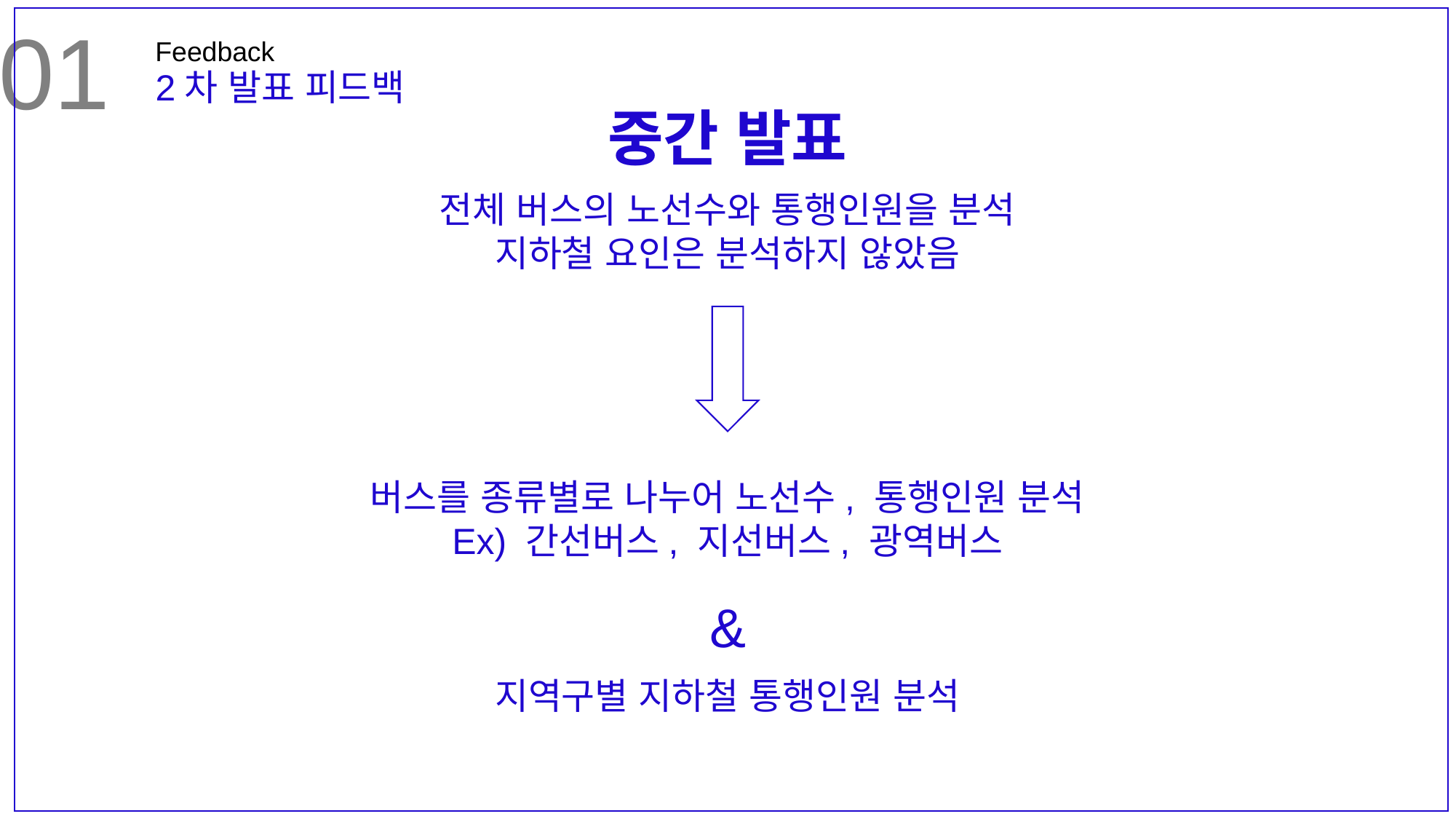

01

Feedback
2차 발표 피드백
중간 발표
전체 버스의 노선수와 통행인원을 분석
지하철 요인은 분석하지 않았음

버스를 종류별로 나누어 노선수, 통행인원 분석
Ex) 간선버스, 지선버스, 광역버스
&
지역구별 지하철 통행인원 분석